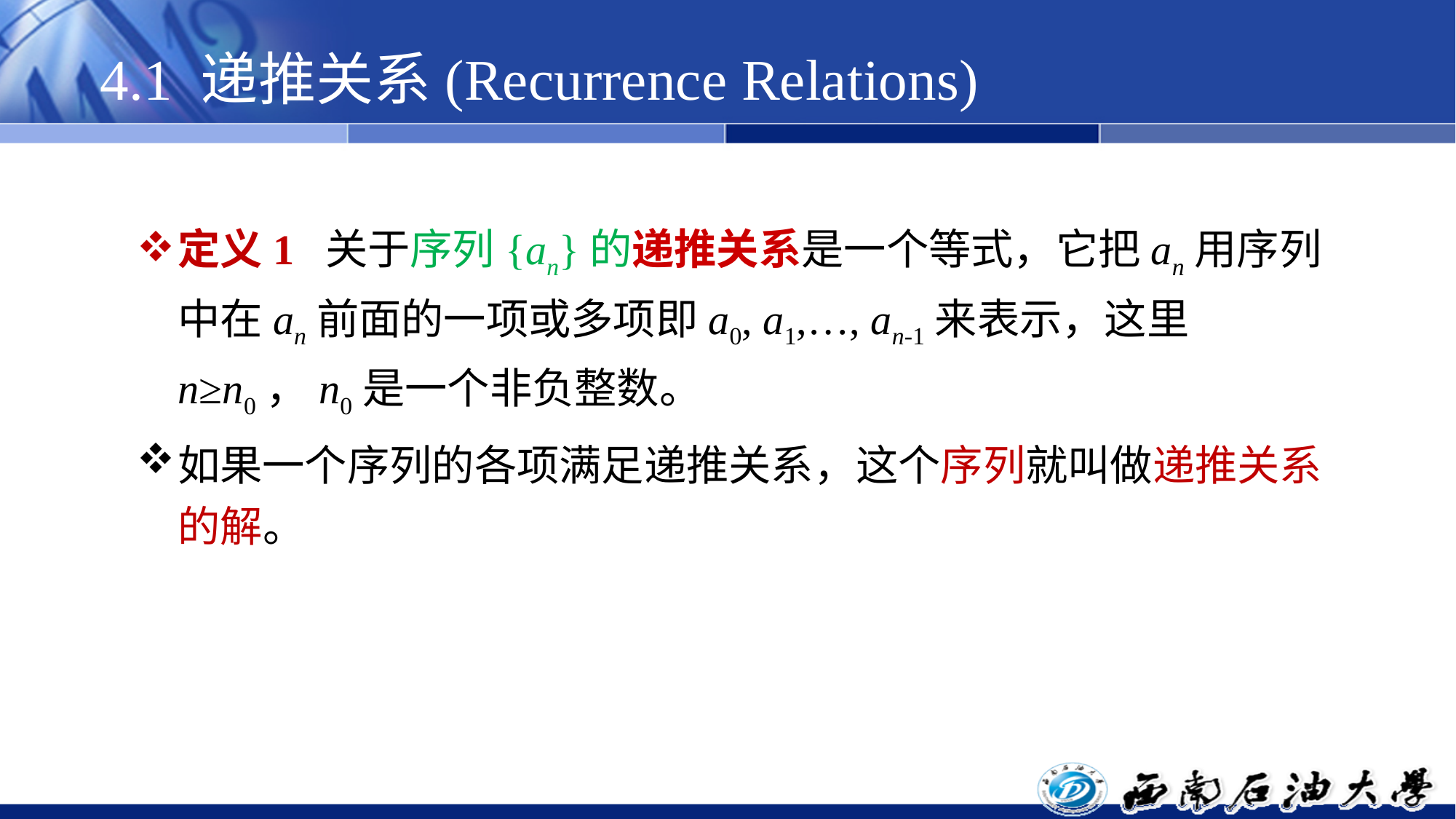

# 4.1 递推关系(Recurrence Relations)
定义1  关于序列{an}的递推关系是一个等式，它把an用序列中在an前面的一项或多项即a0, a1,…, an-1来表示，这里n≥n0，n0是一个非负整数。
如果一个序列的各项满足递推关系，这个序列就叫做递推关系的解。